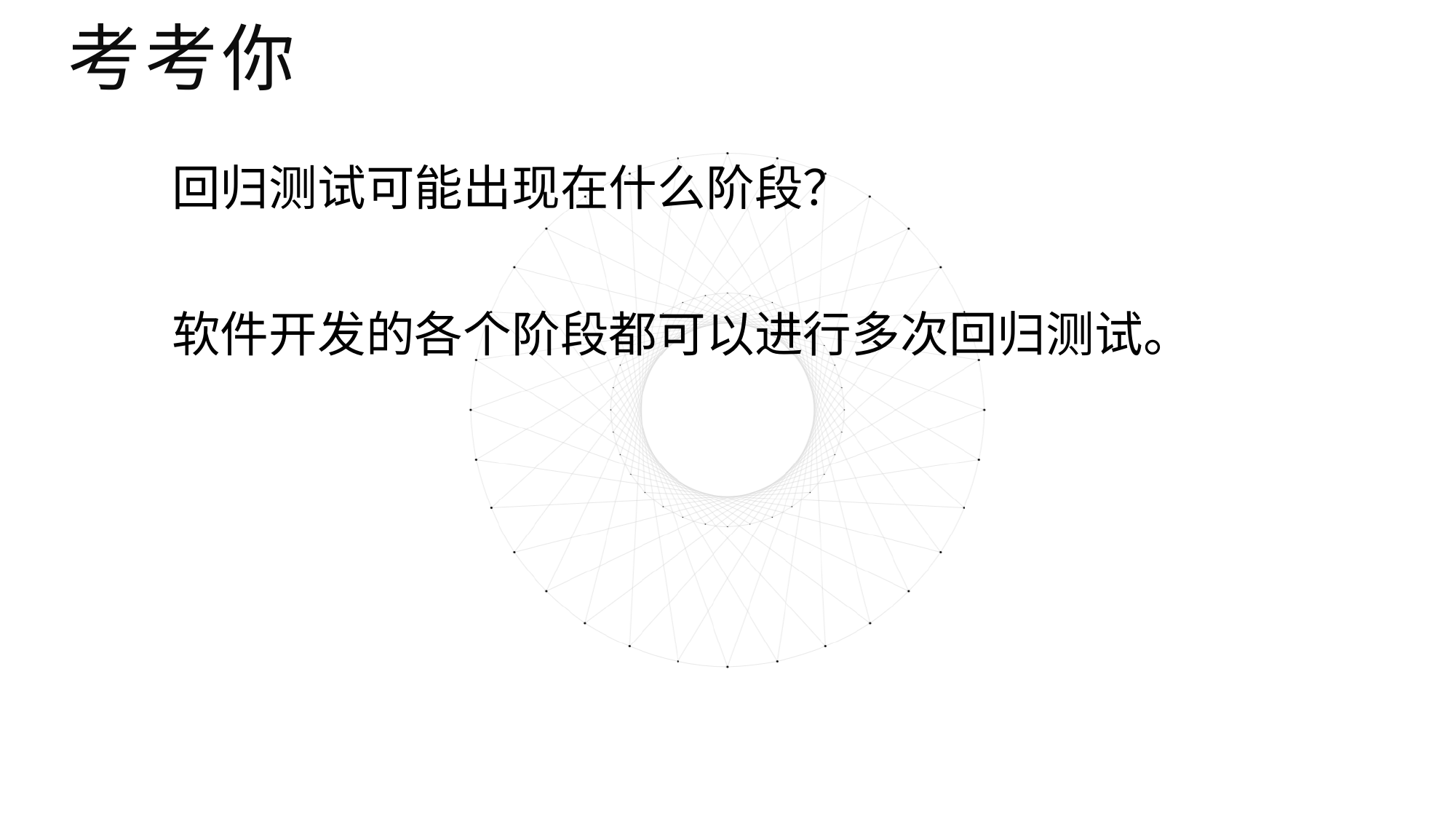

考考你
回归测试可能出现在什么阶段？
软件开发的各个阶段都可以进行多次回归测试。